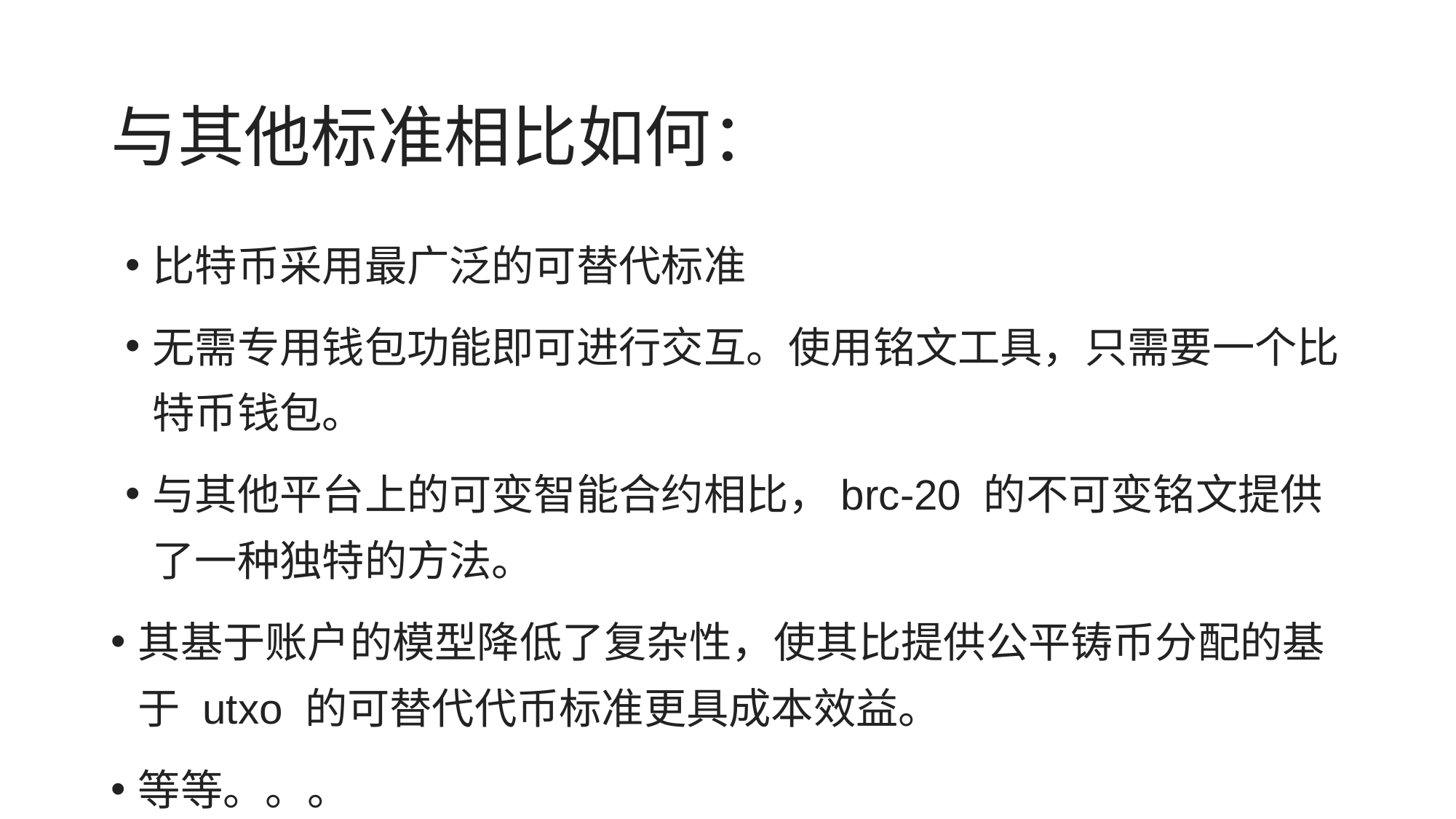

# 与其他标准相比如何：
比特币采用最广泛的可替代标准
无需专用钱包功能即可进行交互。使用铭文工具，只需要一个比特币钱包。
与其他平台上的可变智能合约相比，brc-20 的不可变铭文提供了一种独特的方法。
其基于账户的模型降低了复杂性，使其比提供公平铸币分配的基于 utxo 的可替代代币标准更具成本效益。
等等。。。